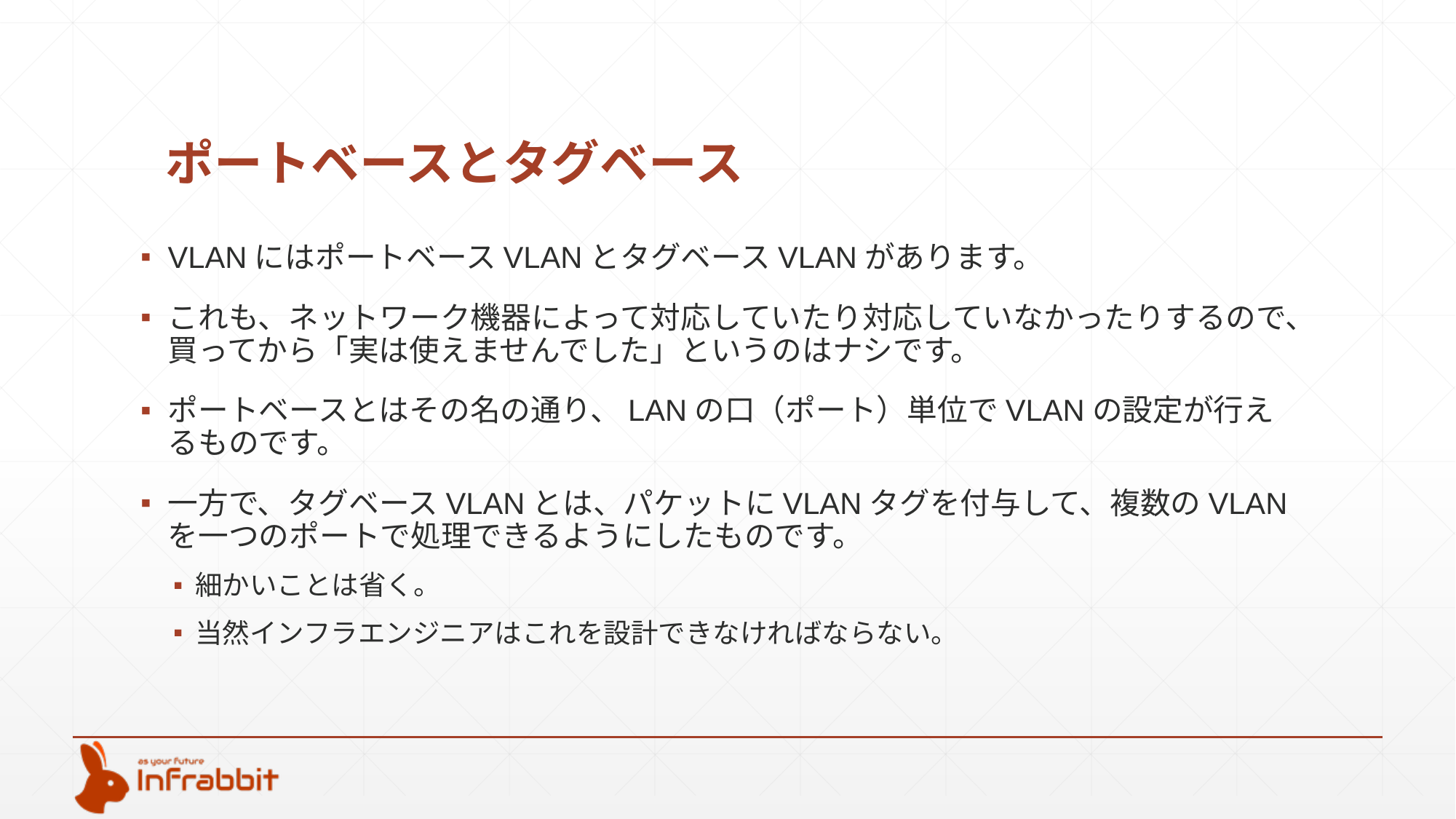

# ポートベースとタグベース
VLANにはポートベースVLANとタグベースVLANがあります。
これも、ネットワーク機器によって対応していたり対応していなかったりするので、買ってから「実は使えませんでした」というのはナシです。
ポートベースとはその名の通り、LANの口（ポート）単位でVLANの設定が行えるものです。
一方で、タグベースVLANとは、パケットにVLANタグを付与して、複数のVLANを一つのポートで処理できるようにしたものです。
細かいことは省く。
当然インフラエンジニアはこれを設計できなければならない。